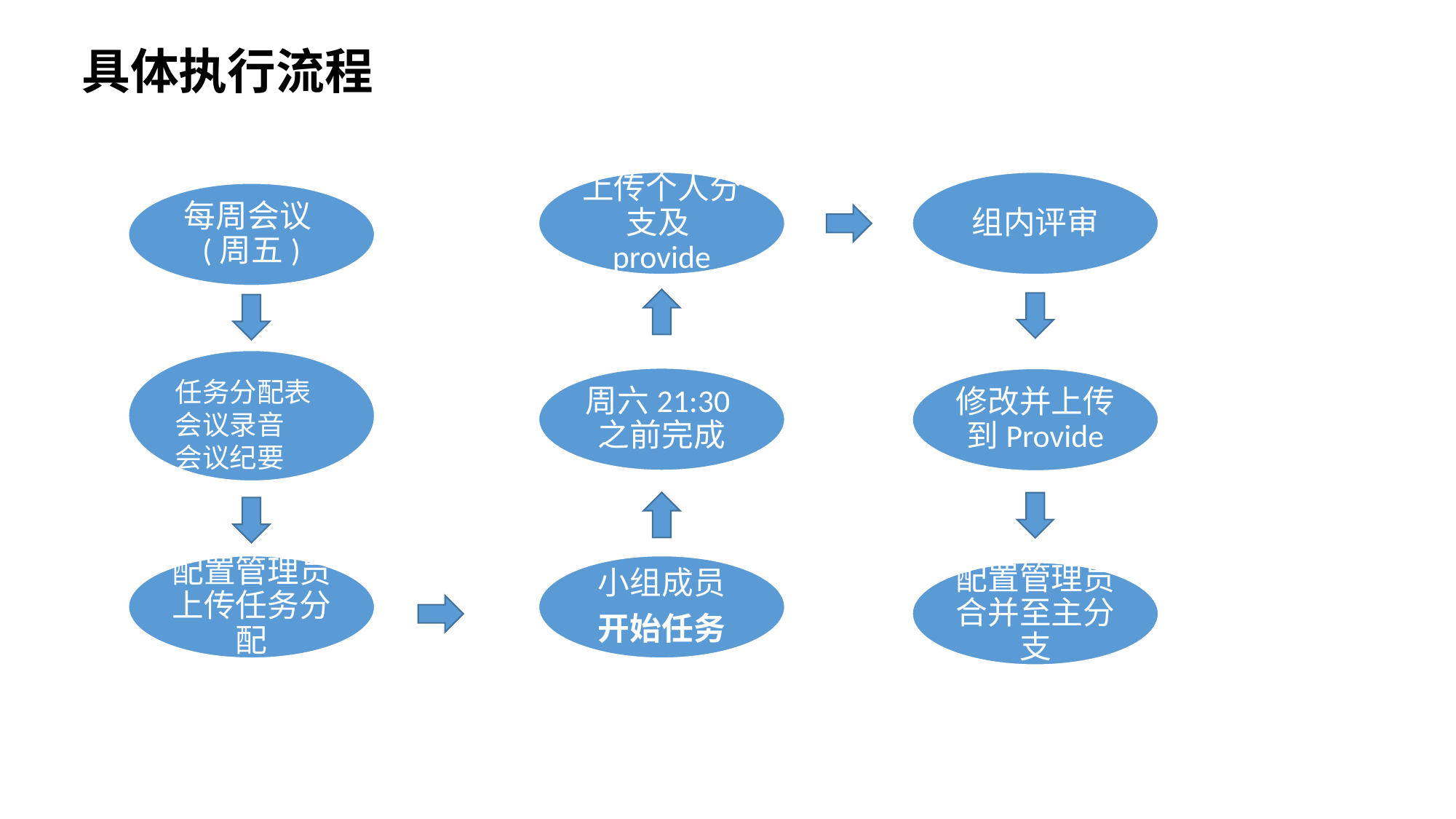

具体执行流程

上传个人分支及provide

组内评审

每周会议(周五)

任务分配表
会议录音
会议纪要

周六21:30之前完成

修改并上传到Provide

配置管理员上传任务分配

小组成员
开始任务

配置管理员合并至主分支